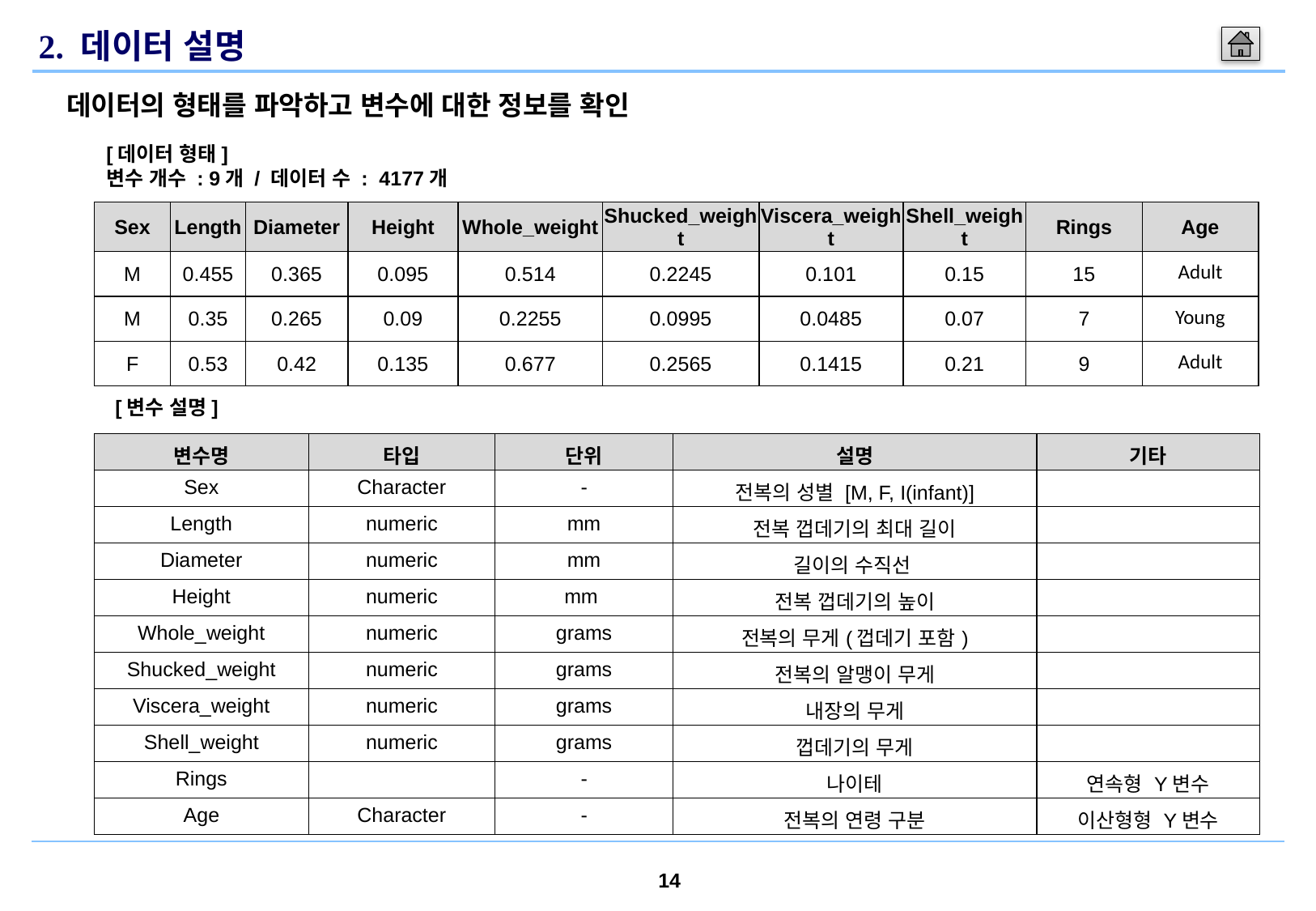

2. 데이터 설명

데이터의 형태를 파악하고 변수에 대한 정보를 확인
[데이터 형태]
변수 개수 : 9개 / 데이터 수 :  4177개
| Sex | Length | Diameter | Height | Whole\_weight | Shucked\_weight | Viscera\_weight | Shell\_weight | Rings | Age |
| --- | --- | --- | --- | --- | --- | --- | --- | --- | --- |
| M | 0.455 | 0.365 | 0.095 | 0.514 | 0.2245 | 0.101 | 0.15 | 15 | Adult |
| M | 0.35 | 0.265 | 0.09 | 0.2255 | 0.0995 | 0.0485 | 0.07 | 7 | Young |
| F | 0.53 | 0.42 | 0.135 | 0.677 | 0.2565 | 0.1415 | 0.21 | 9 | Adult |
[변수 설명]
| 변수명 | 타입 | 단위 | 설명 | 기타 |
| --- | --- | --- | --- | --- |
| Sex | Character | - | 전복의 성별 [M, F, I(infant)] |  |
| Length | numeric | mm | 전복 껍데기의 최대 길이 |  |
| Diameter | numeric | mm | 길이의 수직선 |  |
| Height | numeric | mm | 전복 껍데기의 높이 |  |
| Whole\_weight | numeric | grams | 전복의 무게(껍데기 포함) |  |
| Shucked\_weight | numeric | grams | 전복의 알맹이 무게 |  |
| Viscera\_weight | numeric | grams | 내장의 무게 |  |
| Shell\_weight | numeric | grams | 껍데기의 무게 |  |
| Rings |  | - | 나이테 | 연속형 Y변수 |
| Age | Character | - | 전복의 연령 구분 | 이산형형 Y변수 |